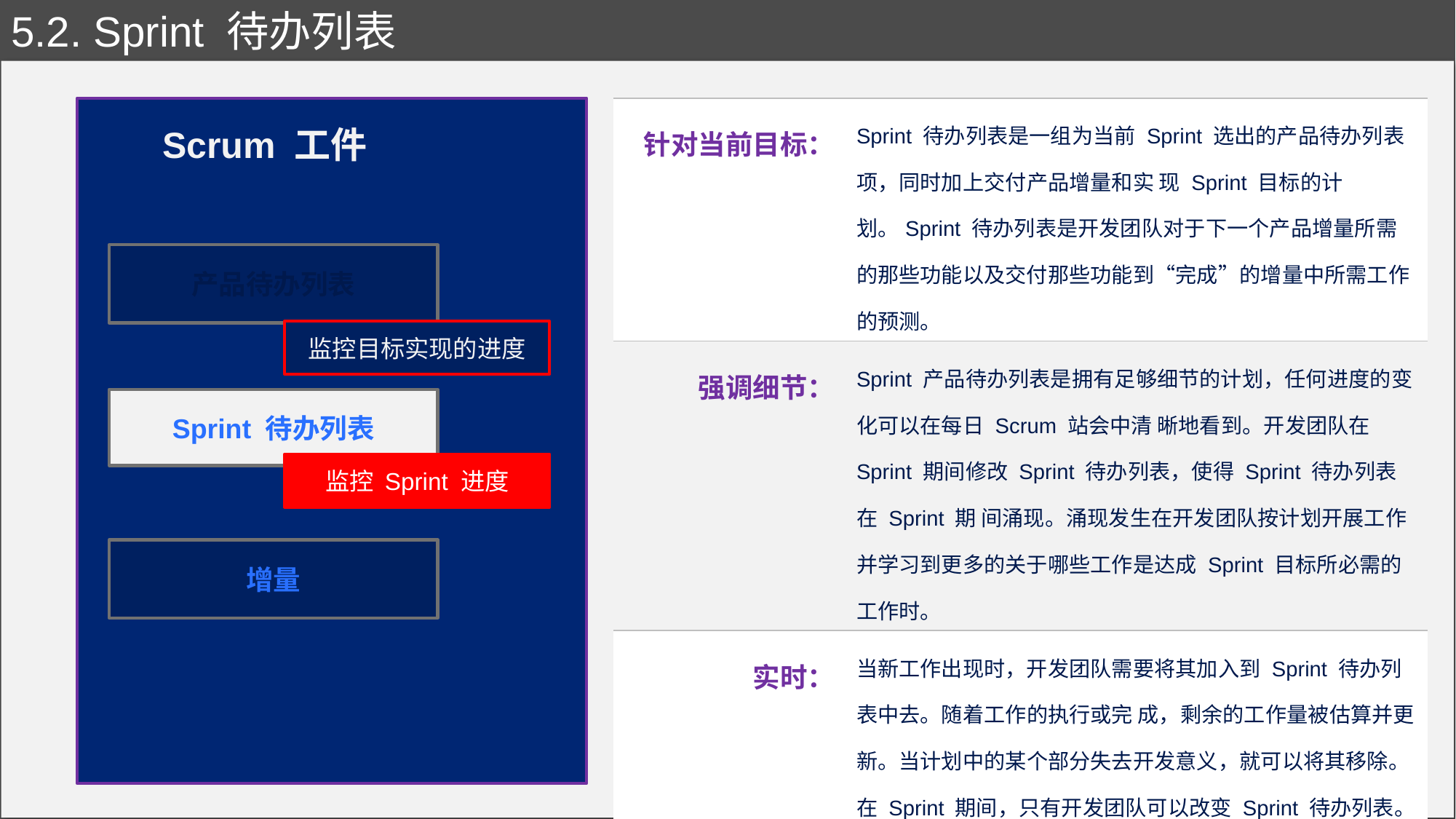

# 5.2. Sprint 待办列表

| 针对当前目标： | Sprint 待办列表是一组为当前 Sprint 选出的产品待办列表项，同时加上交付产品增量和实 现 Sprint 目标的计划。Sprint 待办列表是开发团队对于下一个产品增量所需的那些功能以及交付那些功能到“完成”的增量中所需工作的预测。 |
| --- | --- |
| 强调细节： | Sprint 产品待办列表是拥有足够细节的计划，任何进度的变化可以在每日 Scrum 站会中清 晰地看到。开发团队在 Sprint 期间修改 Sprint 待办列表，使得 Sprint 待办列表在 Sprint 期 间涌现。涌现发生在开发团队按计划开展工作并学习到更多的关于哪些工作是达成 Sprint 目标所必需的工作时。 |
| 实时： | 当新工作出现时，开发团队需要将其加入到 Sprint 待办列表中去。随着工作的执行或完 成，剩余的工作量被估算并更新。当计划中的某个部分失去开发意义，就可以将其移除。 在 Sprint 期间，只有开发团队可以改变 Sprint 待办列表。Sprint 待办列表是高度可见的， 是对开发团队计划在当前 Sprint 内工作完成情况的实时反映，该列表由开发团队全权负责。 |
Scrum 工件
产品待办列表
监控目标实现的进度
Sprint 待办列表
监控 Sprint 进度
增量